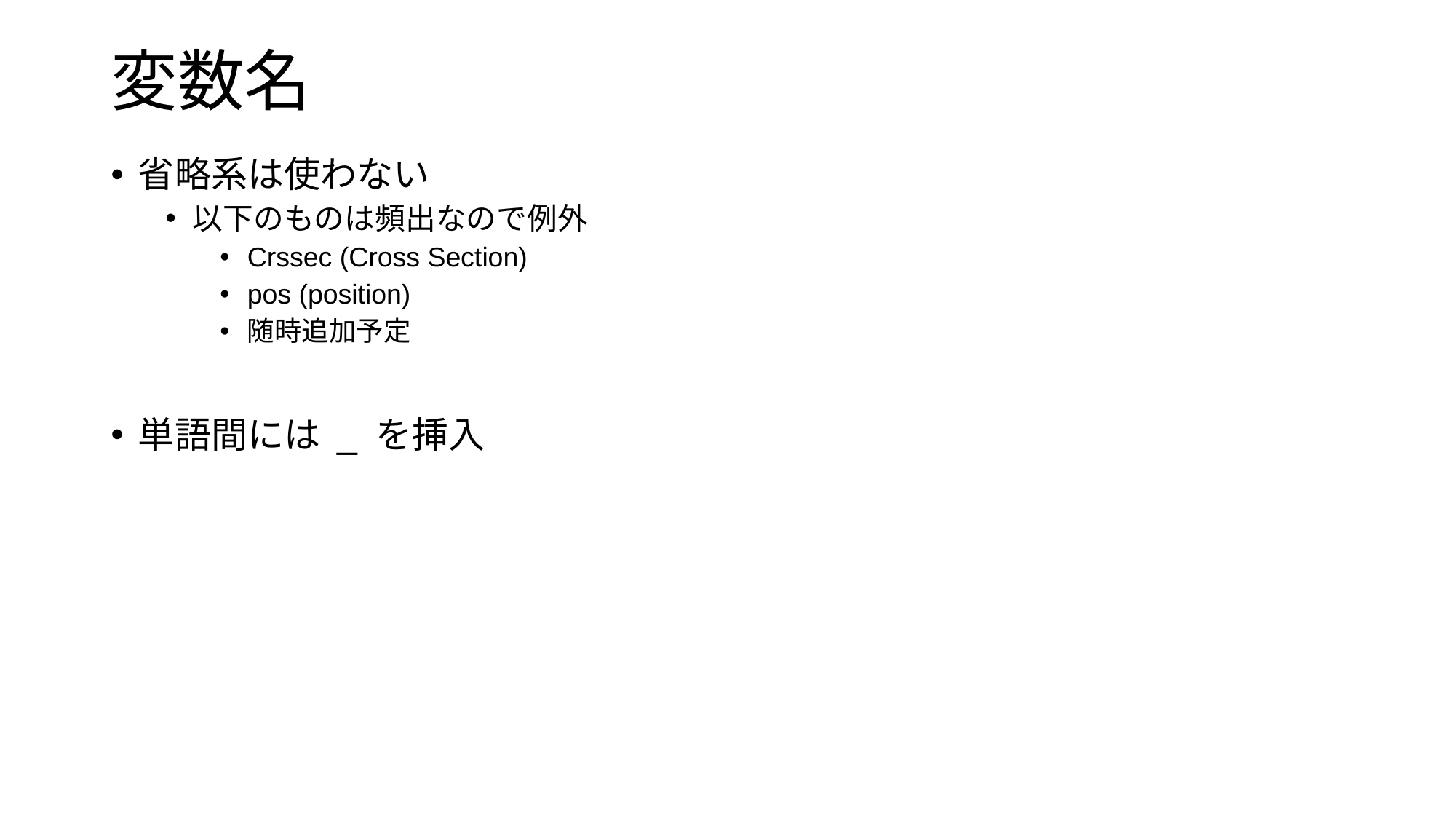

# 変数名
省略系は使わない
以下のものは頻出なので例外
Crssec (Cross Section)
pos (position)
随時追加予定

単語間には _ を挿入